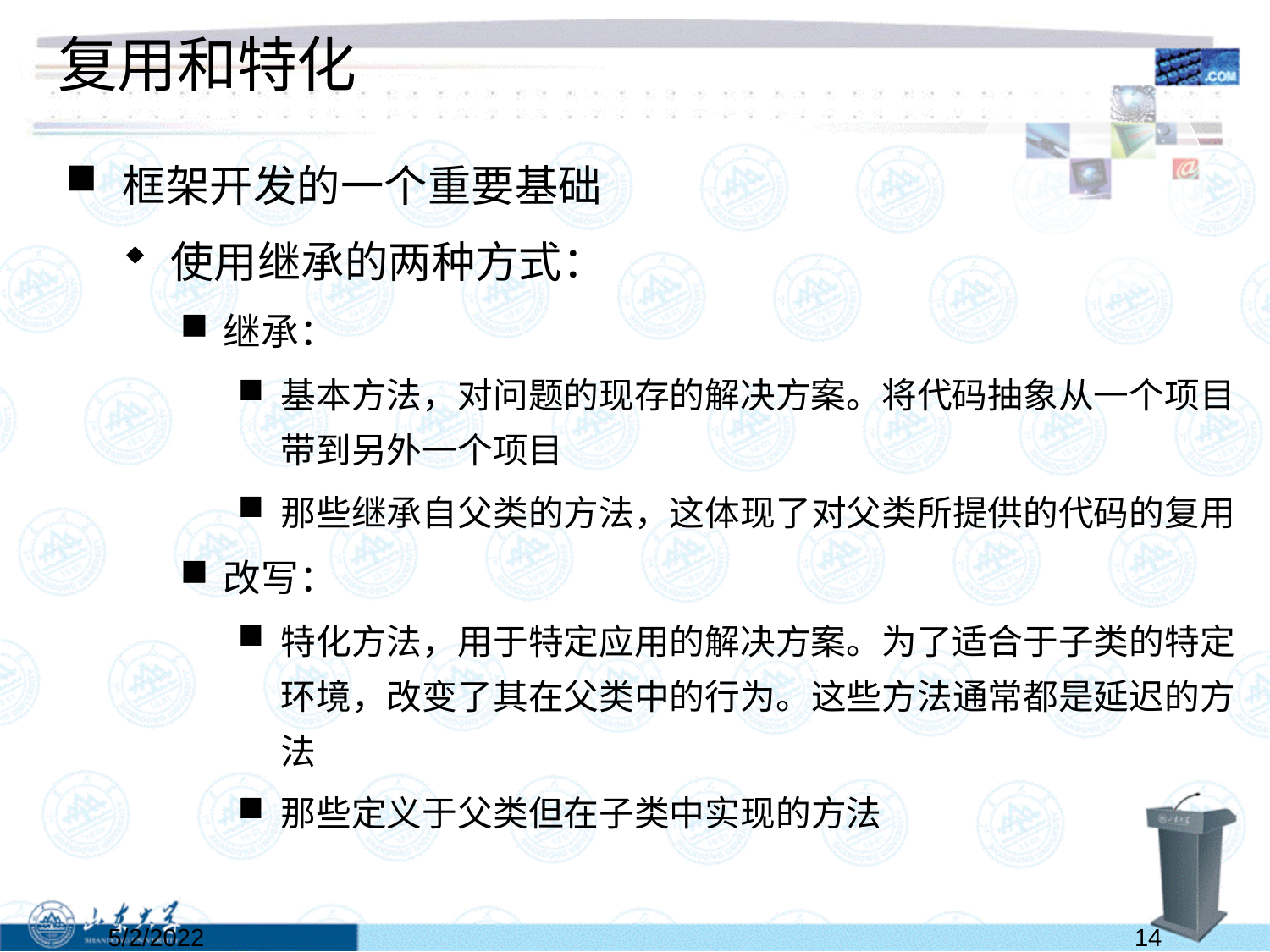

# 复用和特化
框架开发的一个重要基础
使用继承的两种方式：
继承：
基本方法，对问题的现存的解决方案。将代码抽象从一个项目带到另外一个项目
那些继承自父类的方法，这体现了对父类所提供的代码的复用
改写：
特化方法，用于特定应用的解决方案。为了适合于子类的特定环境，改变了其在父类中的行为。这些方法通常都是延迟的方法
那些定义于父类但在子类中实现的方法
5/2/2022
14